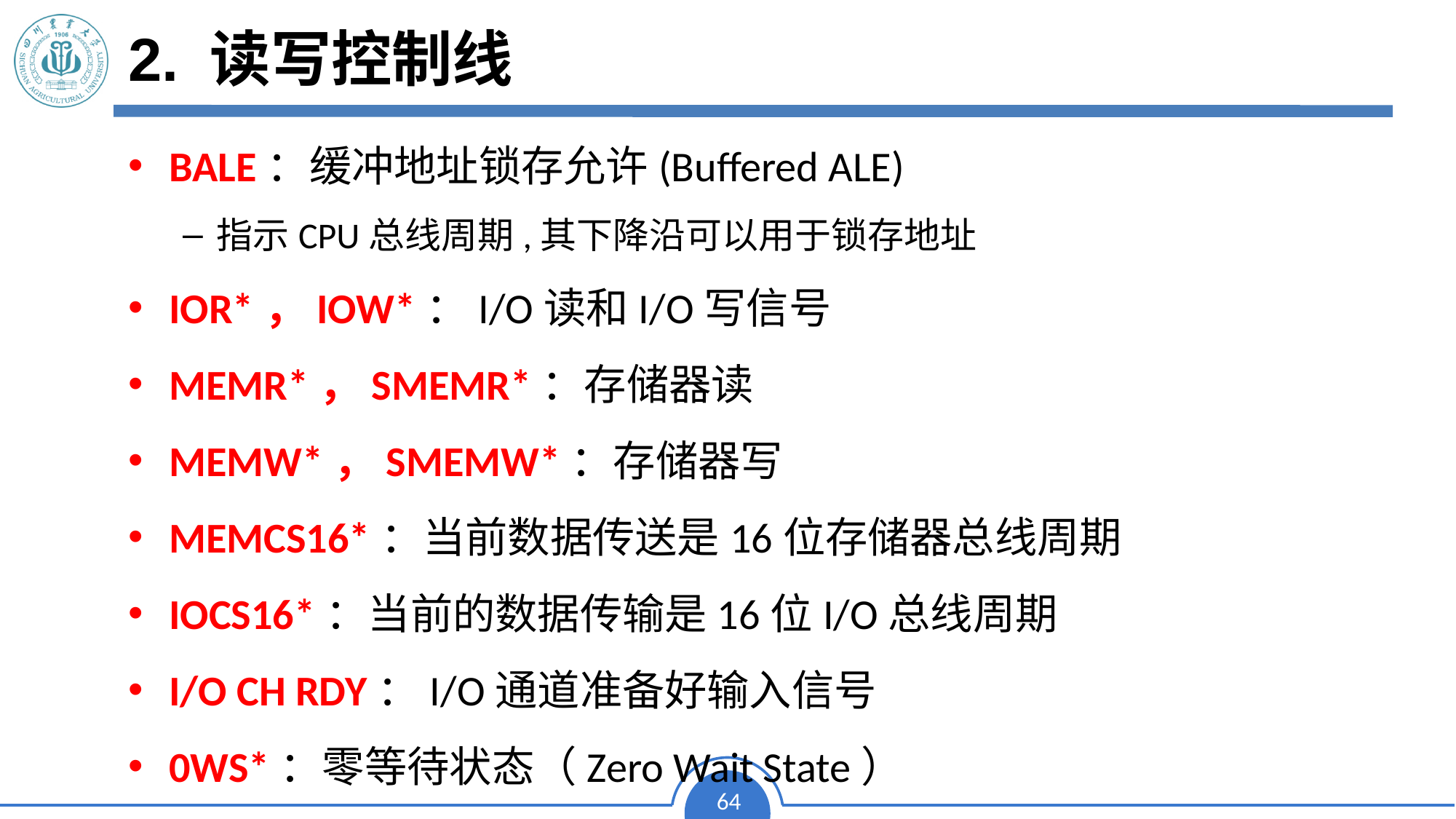

# 2. 读写控制线
2. 读写控制线
BALE：缓冲地址锁存允许(Buffered ALE)
指示CPU总线周期,其下降沿可以用于锁存地址
IOR*，IOW*：I/O读和I/O写信号
MEMR*，SMEMR*：存储器读
MEMW*，SMEMW*：存储器写
MEMCS16*：当前数据传送是16位存储器总线周期
IOCS16*：当前的数据传输是16位I/O总线周期
I/O CH RDY：I/O通道准备好输入信号
0WS*：零等待状态（Zero Wait State）